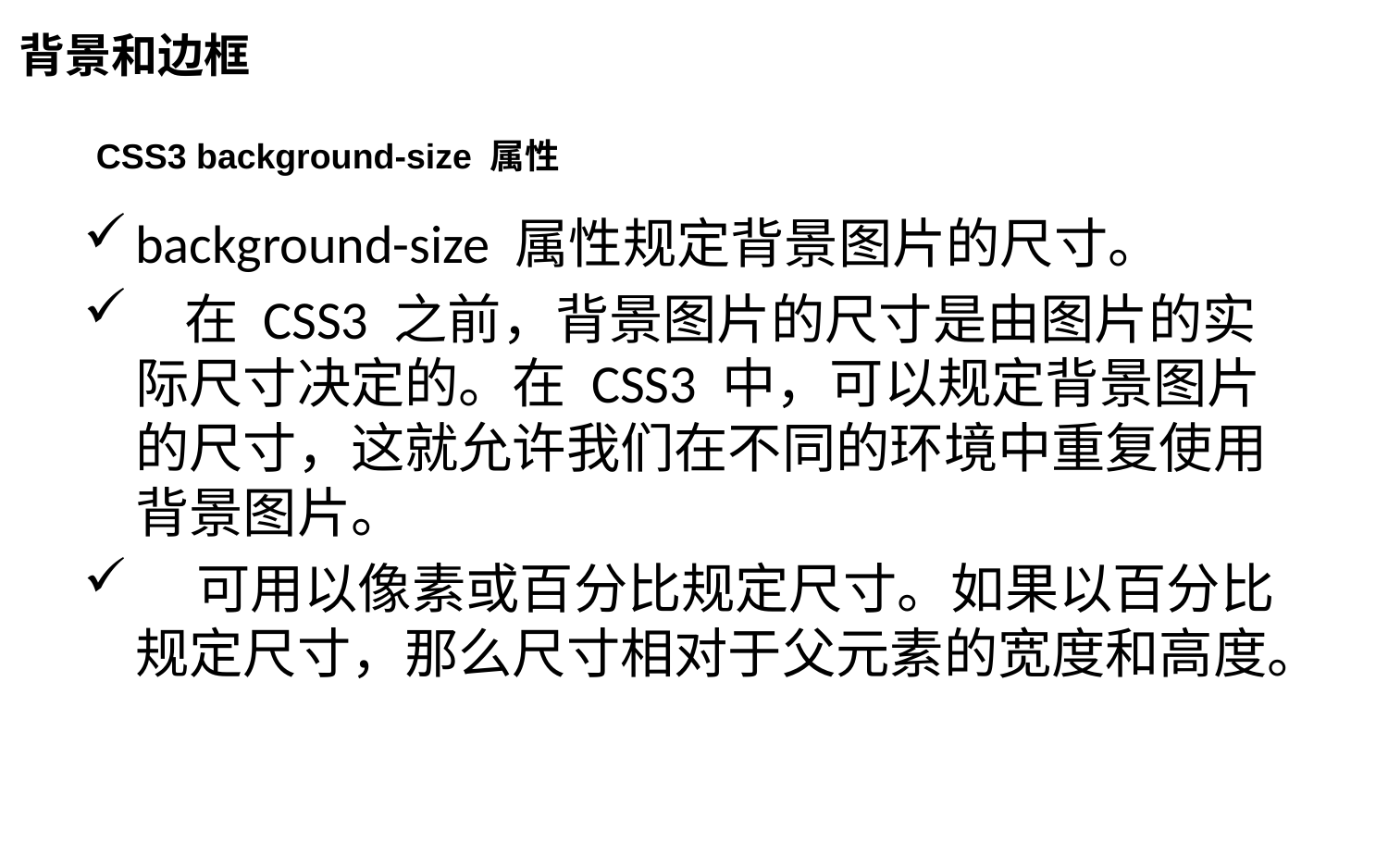

# 背景和边框
 CSS3 background-size 属性
background-size 属性规定背景图片的尺寸。
   在 CSS3 之前，背景图片的尺寸是由图片的实际尺寸决定的。在 CSS3 中，可以规定背景图片的尺寸，这就允许我们在不同的环境中重复使用背景图片。
    可用以像素或百分比规定尺寸。如果以百分比规定尺寸，那么尺寸相对于父元素的宽度和高度。